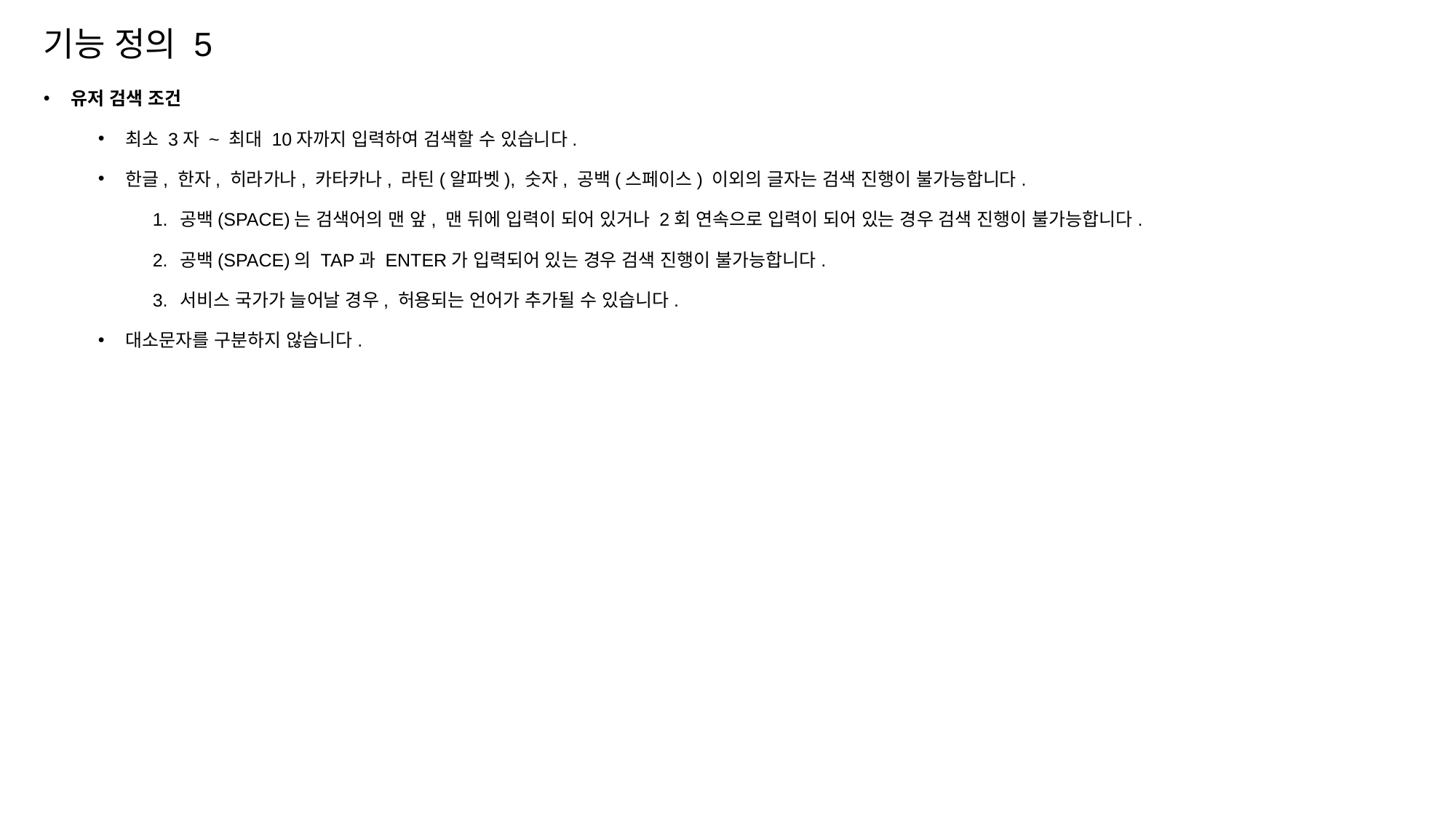

기능 정의 5
유저 검색 조건
최소 3자 ~ 최대 10자까지 입력하여 검색할 수 있습니다.
한글, 한자, 히라가나, 카타카나, 라틴(알파벳), 숫자, 공백(스페이스) 이외의 글자는 검색 진행이 불가능합니다.
공백(SPACE)는 검색어의 맨 앞, 맨 뒤에 입력이 되어 있거나 2회 연속으로 입력이 되어 있는 경우 검색 진행이 불가능합니다.
공백(SPACE)의 TAP과 ENTER가 입력되어 있는 경우 검색 진행이 불가능합니다.
서비스 국가가 늘어날 경우, 허용되는 언어가 추가될 수 있습니다.
대소문자를 구분하지 않습니다.